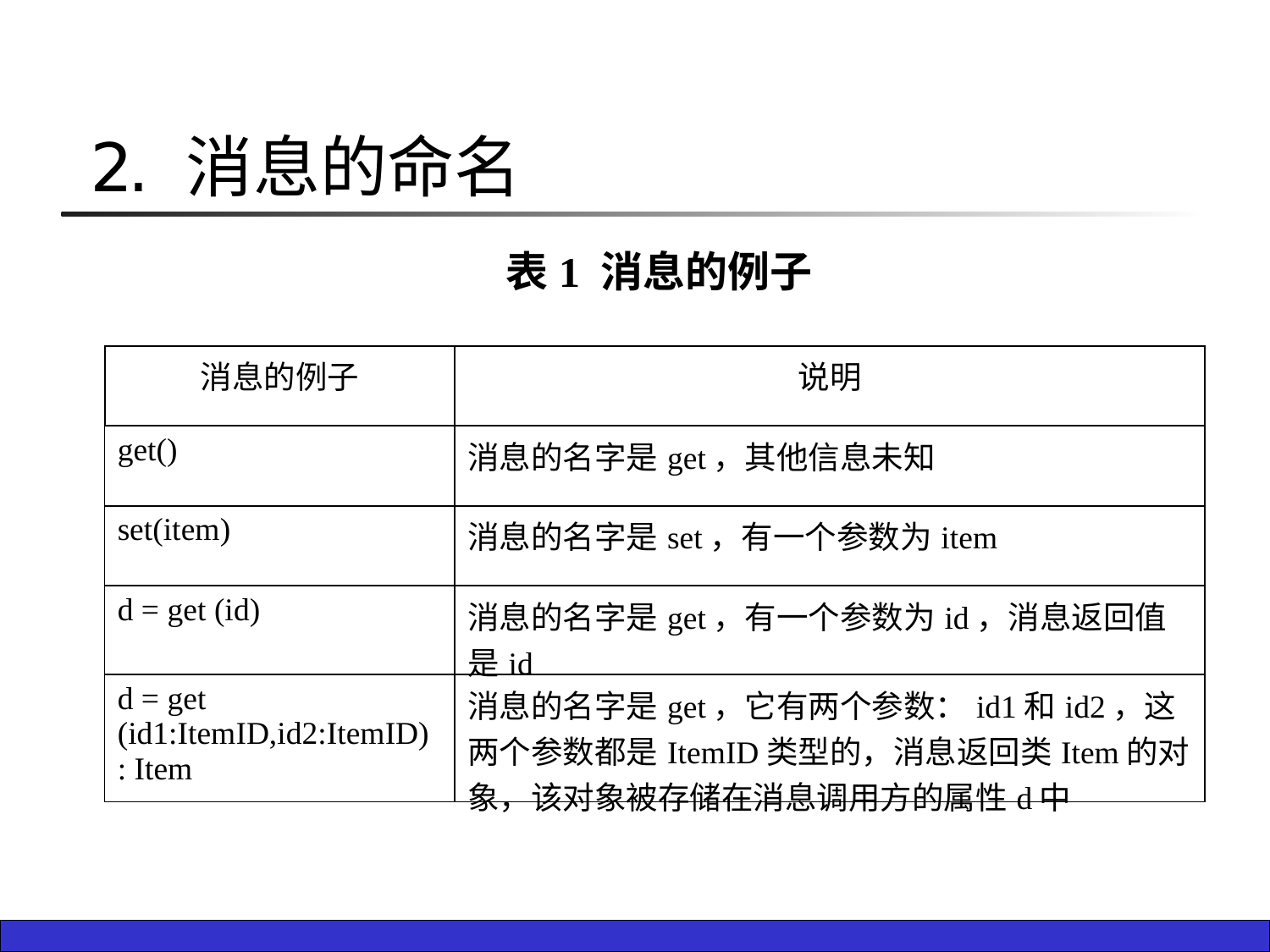

2. 消息的命名
表1 消息的例子
| 消息的例子 | 说明 |
| --- | --- |
| get() | 消息的名字是get，其他信息未知 |
| set(item) | 消息的名字是set，有一个参数为item |
| d = get (id) | 消息的名字是get，有一个参数为id，消息返回值是id |
| d = get (id1:ItemID,id2:ItemID) : Item | 消息的名字是get，它有两个参数：id1和id2，这两个参数都是ItemID类型的，消息返回类Item的对象，该对象被存储在消息调用方的属性d中 |